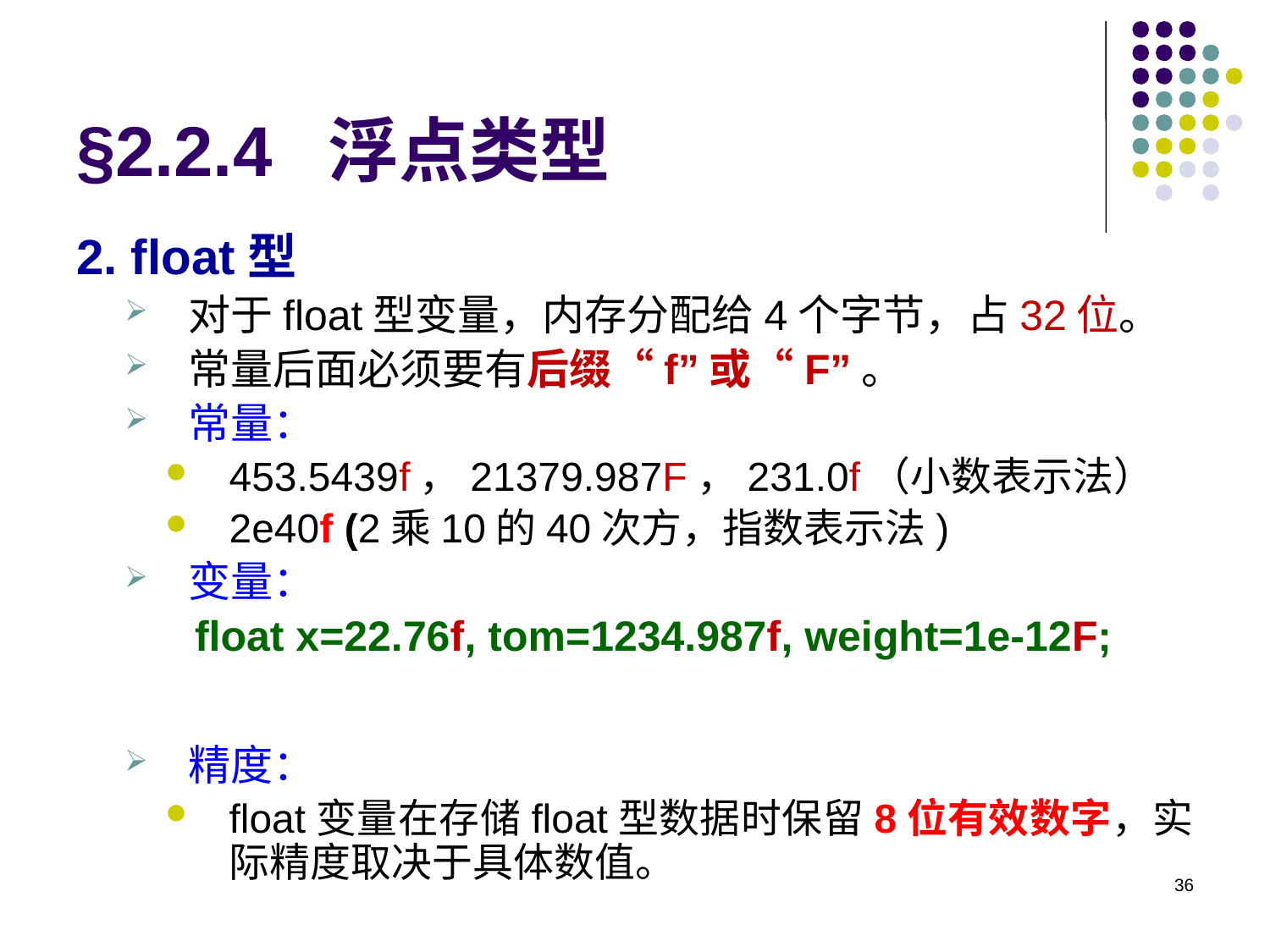

# §2.2.4  浮点类型
2. float型
对于float型变量，内存分配给4个字节，占32位。
常量后面必须要有后缀“f”或“F”。
常量：
453.5439f，21379.987F，231.0f（小数表示法）
2e40f (2乘10的40次方，指数表示法)
变量：
float x=22.76f, tom=1234.987f, weight=1e-12F;

精度：
float变量在存储float型数据时保留8位有效数字，实际精度取决于具体数值。

36